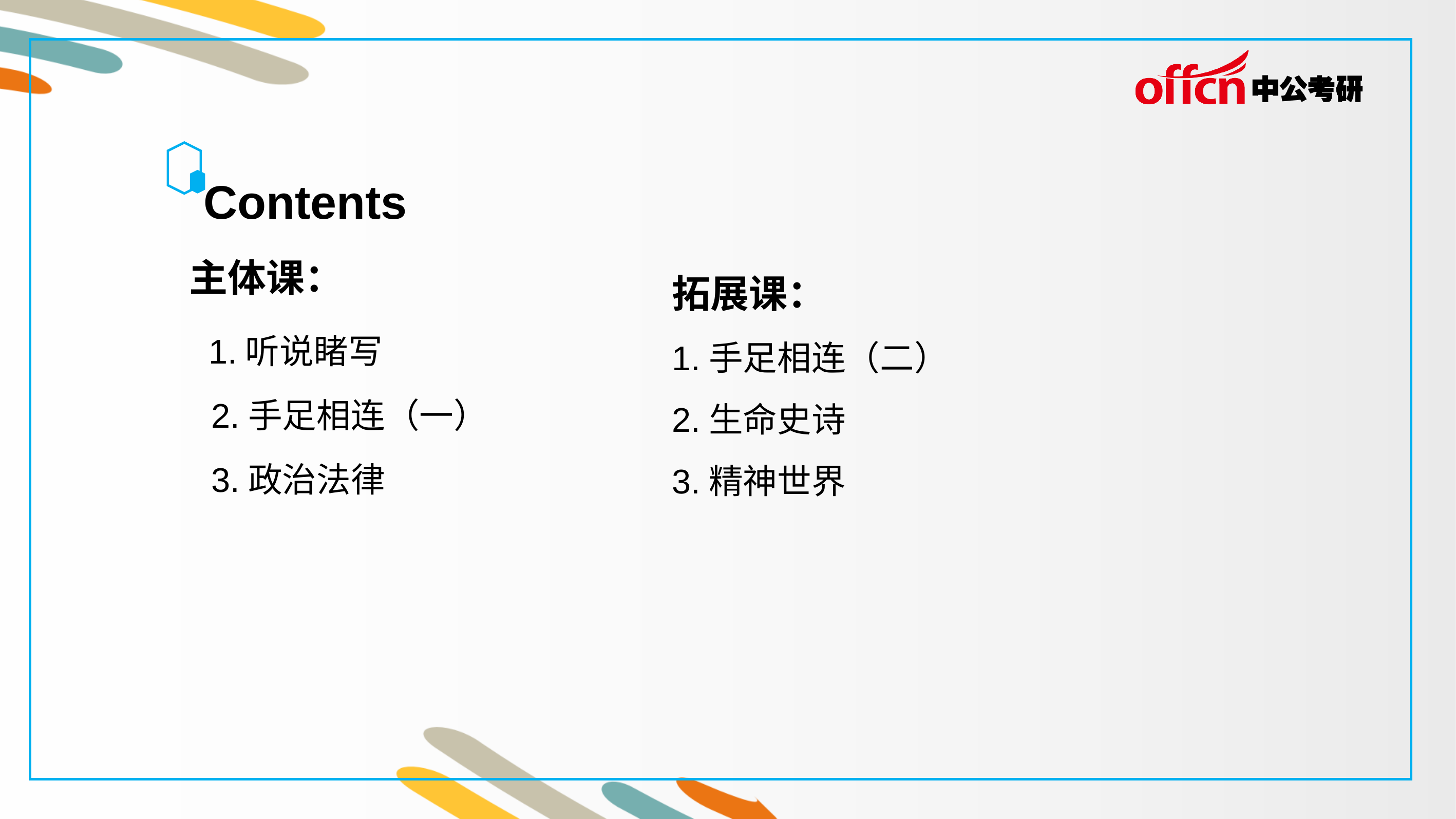

Contents
              主体课：
              1.听说睹写
                2.手足相连（一）
                3.政治法律

拓展课：
1.手足相连（二）
2.生命史诗
3.精神世界